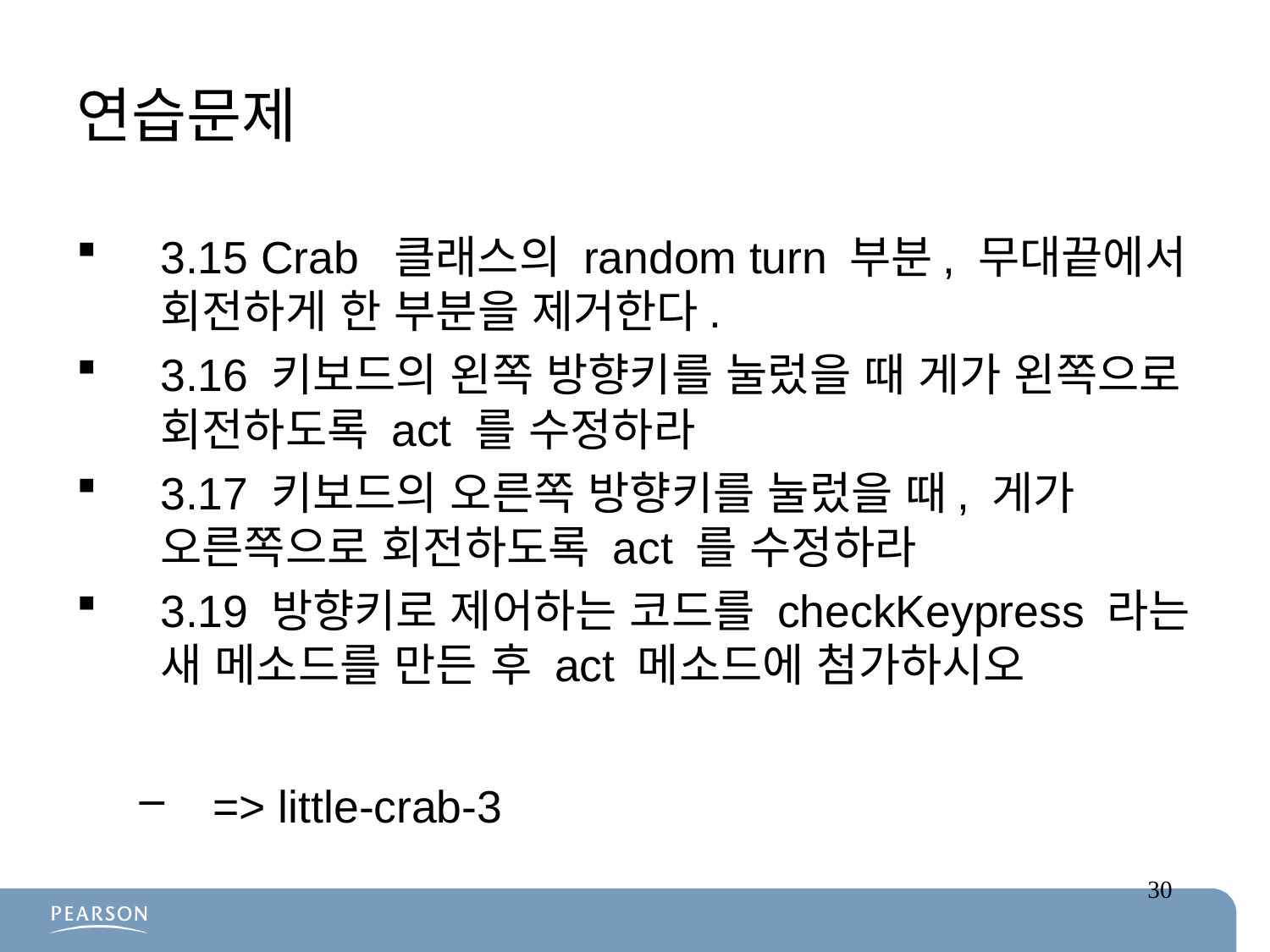

# 연습문제
3.15 Crab  클래스의 random turn 부분, 무대끝에서 회전하게 한 부분을 제거한다.
3.16 키보드의 왼쪽 방향키를 눌렀을 때 게가 왼쪽으로 회전하도록 act 를 수정하라
3.17 키보드의 오른쪽 방향키를 눌렀을 때, 게가 오른쪽으로 회전하도록 act 를 수정하라
3.19 방향키로 제어하는 코드를 checkKeypress 라는 새 메소드를 만든 후 act 메소드에 첨가하시오

=> little-crab-3
30